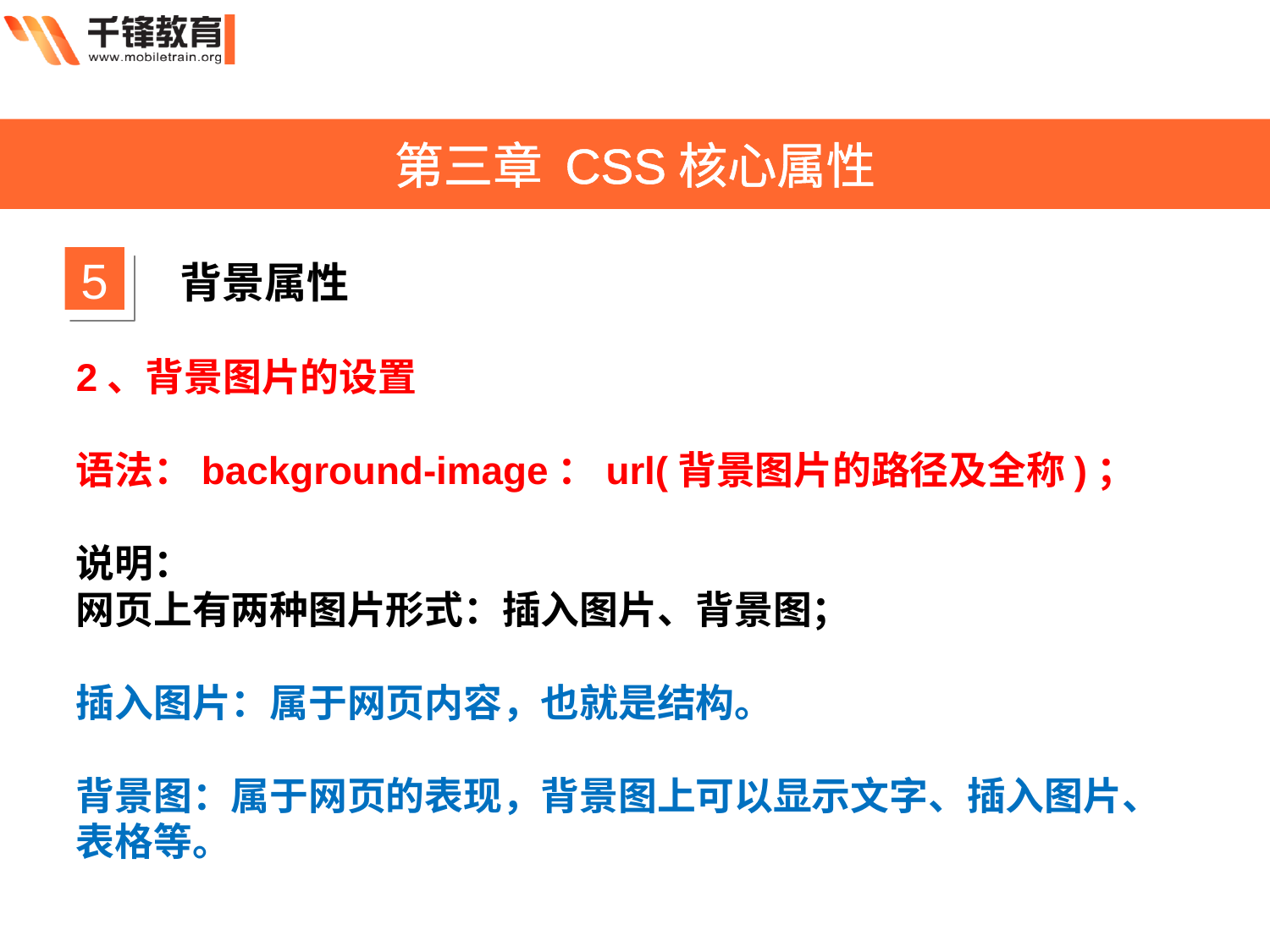

第三章 CSS核心属性
5

背景属性

2、背景图片的设置

语法：background-image：url(背景图片的路径及全称)；

说明：
网页上有两种图片形式：插入图片、背景图；

插入图片：属于网页内容，也就是结构。

背景图：属于网页的表现，背景图上可以显示文字、插入图片、表格等。